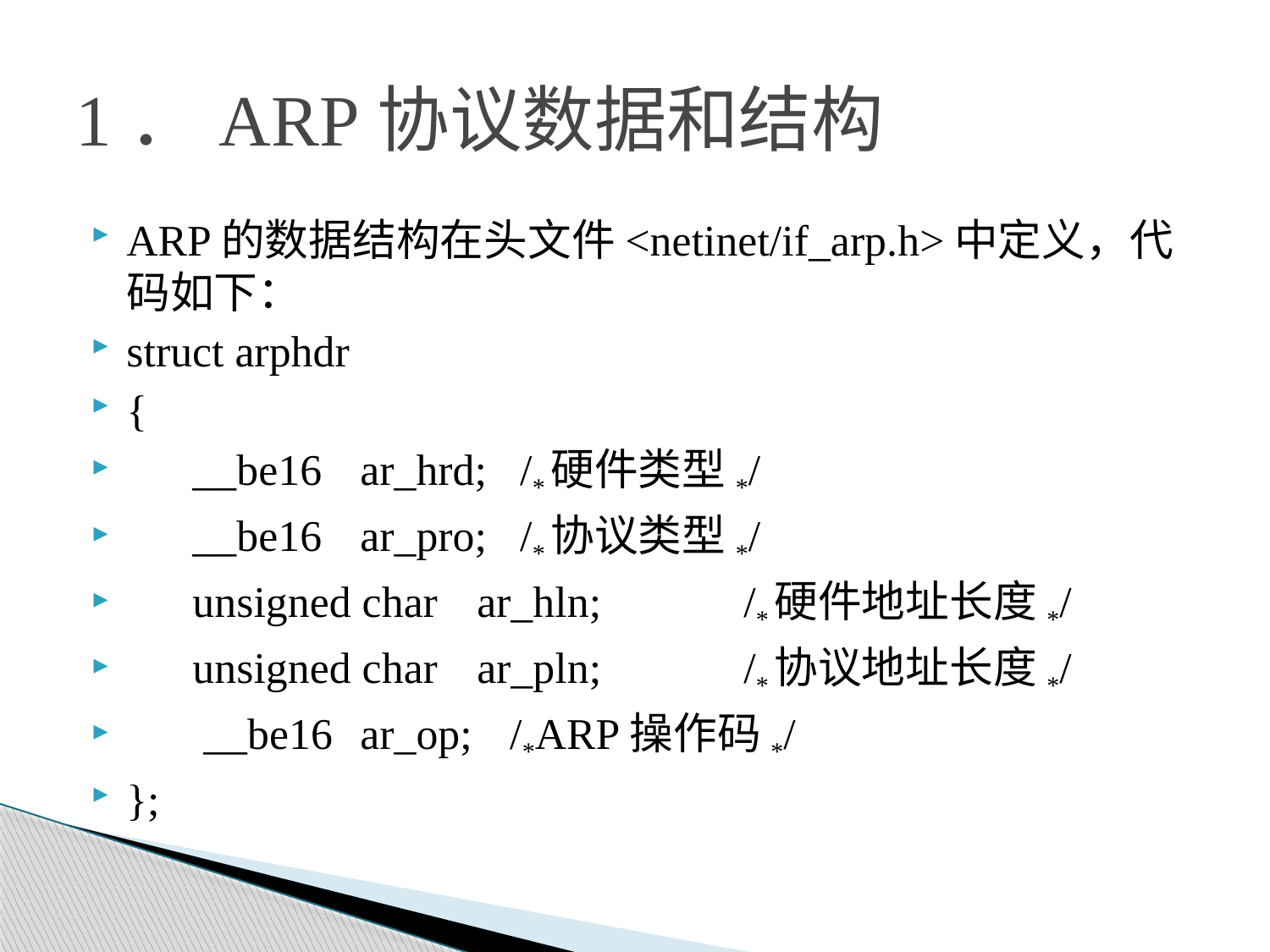

# 1．ARP协议数据和结构
ARP的数据结构在头文件<netinet/if_arp.h>中定义，代码如下：
struct arphdr
{
      __be16		ar_hrd;   /*硬件类型*/
      __be16		ar_pro;   /*协议类型*/
      unsigned char	ar_hln;	   /*硬件地址长度*/
      unsigned char	ar_pln;	   /*协议地址长度*/
       __be16	ar_op;	   /*ARP操作码*/
};